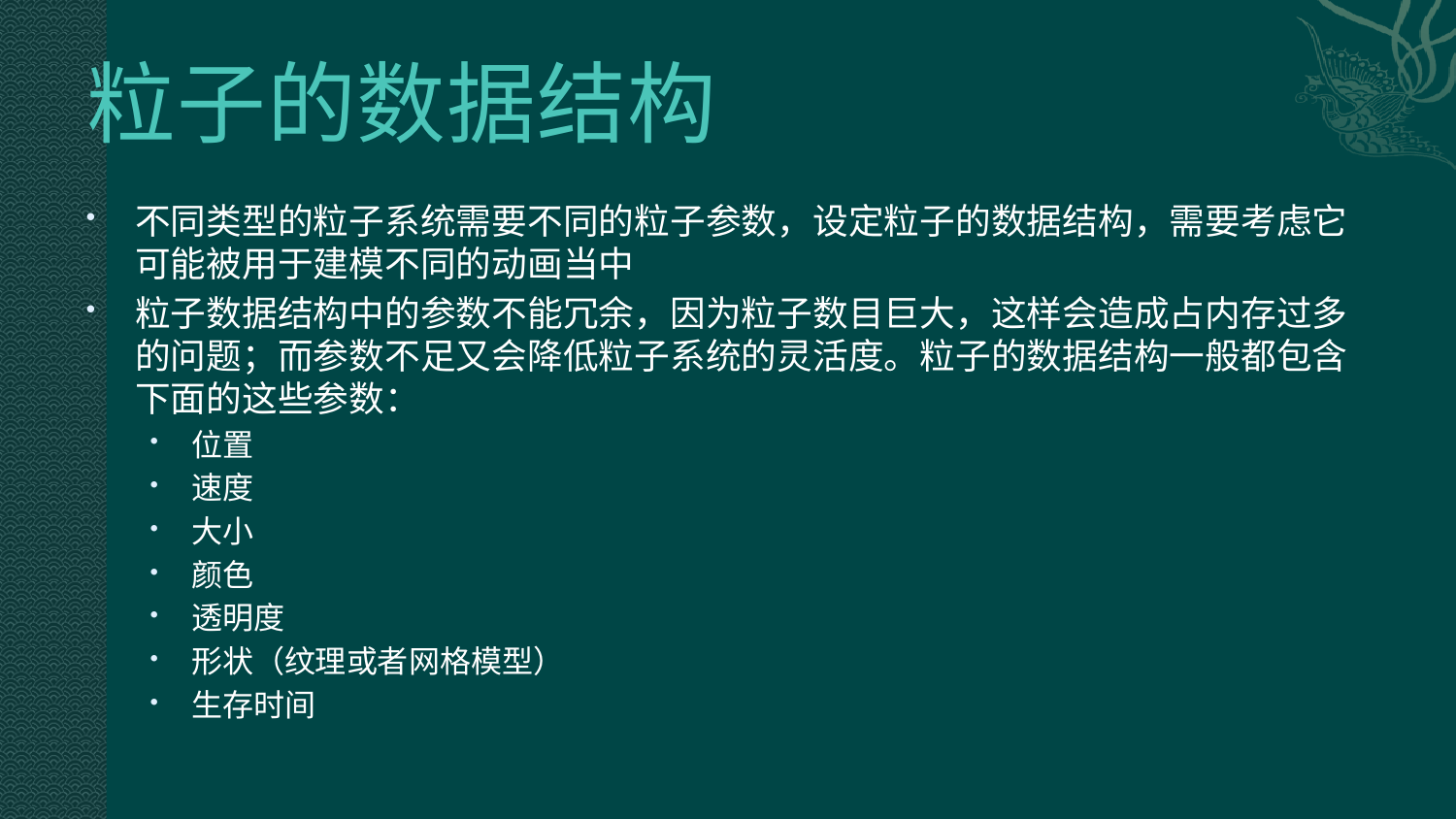

# 粒子的数据结构
不同类型的粒子系统需要不同的粒子参数，设定粒子的数据结构，需要考虑它可能被用于建模不同的动画当中
粒子数据结构中的参数不能冗余，因为粒子数目巨大，这样会造成占内存过多的问题；而参数不足又会降低粒子系统的灵活度。粒子的数据结构一般都包含下面的这些参数：
位置
速度
大小
颜色
透明度
形状（纹理或者网格模型）
生存时间